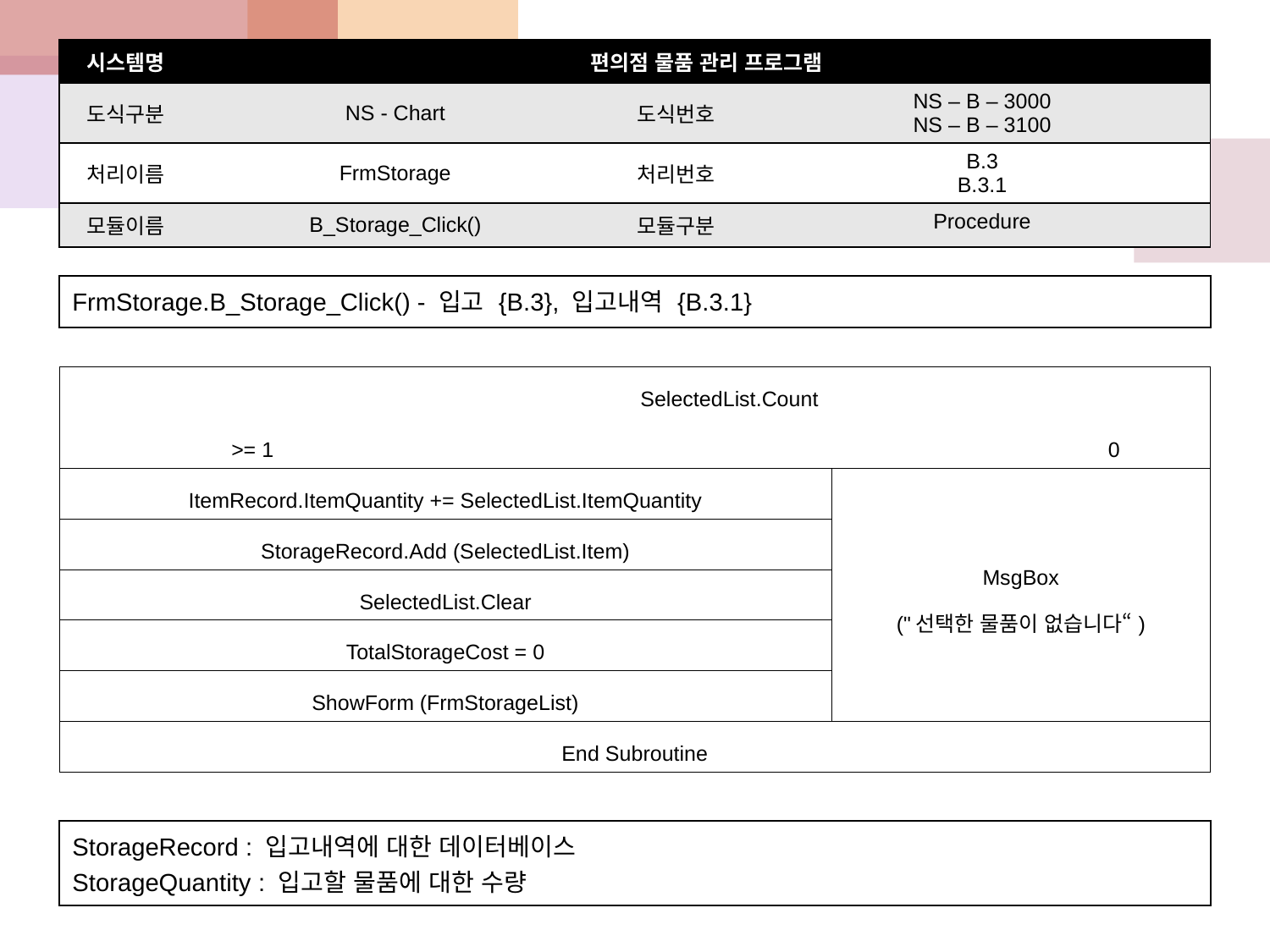

| 시스템명 | 편의점 물품 관리 프로그램 |  |  |
| --- | --- | --- | --- |
| 도식구분 | NS - Chart | 도식번호 | NS – B – 3000 NS – B – 3100 |
| 처리이름 | FrmStorage | 처리번호 | B.3 B.3.1 |
| 모듈이름 | B\_Storage\_Click() | 모듈구분 | Procedure |
| FrmStorage.B\_Storage\_Click() - 입고 {B.3}, 입고내역 {B.3.1} |
| --- |
|  | SelectedList.Count |  |  |
| --- | --- | --- | --- |
| >= 1 |  |  | 0 |
| ItemRecord.ItemQuantity += SelectedList.ItemQuantity |  | MsgBox ("선택한 물품이 없습니다“) |  |
| StorageRecord.Add (SelectedList.Item) |  |  |  |
| SelectedList.Clear |  |  |  |
| TotalStorageCost = 0 |  |  |  |
| ShowForm (FrmStorageList) |  |  |  |
| End Subroutine |  |  |  |
| StorageRecord : 입고내역에 대한 데이터베이스 StorageQuantity : 입고할 물품에 대한 수량 |
| --- |